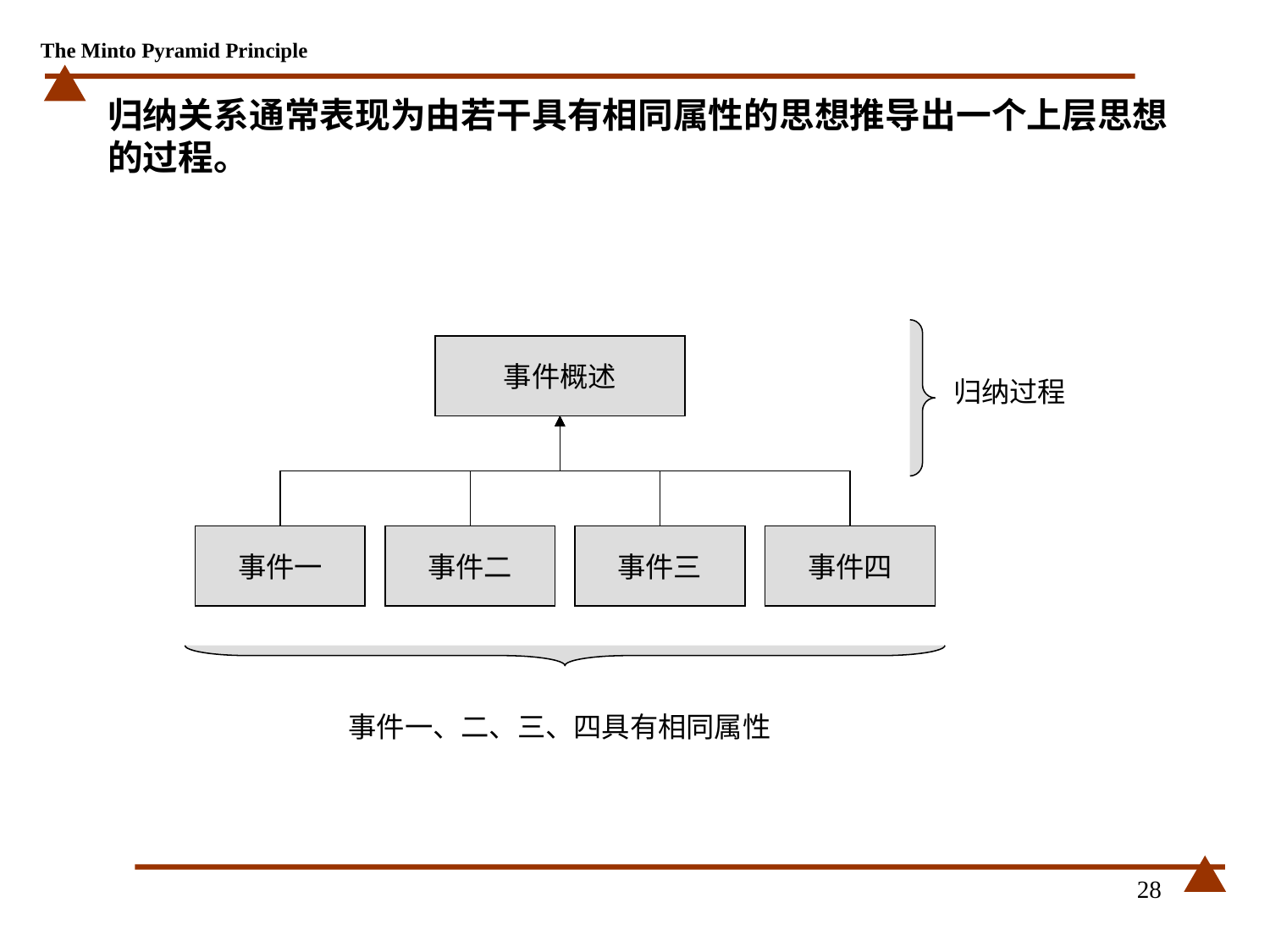

# 归纳关系通常表现为由若干具有相同属性的思想推导出一个上层思想的过程。

事件概述
归纳过程
事件一
事件二
事件三
事件四
事件一、二、三、四具有相同属性
28